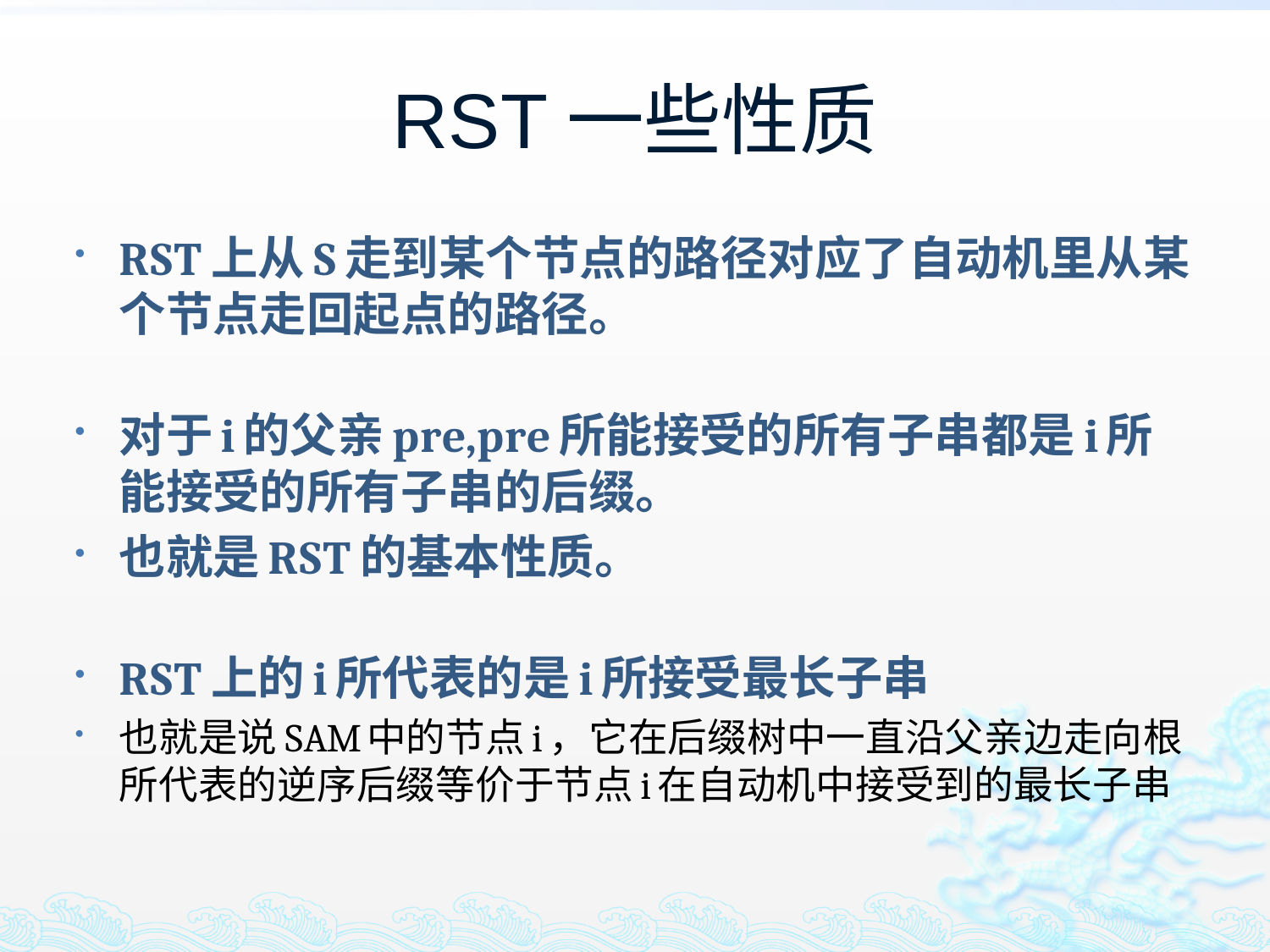

# RST一些性质
RST上从S走到某个节点的路径对应了自动机里从某个节点走回起点的路径。

对于i的父亲pre,pre所能接受的所有子串都是i所能接受的所有子串的后缀。
也就是RST的基本性质。

RST上的i所代表的是i所接受最长子串
也就是说SAM中的节点i，它在后缀树中一直沿父亲边走向根所代表的逆序后缀等价于节点i在自动机中接受到的最长子串